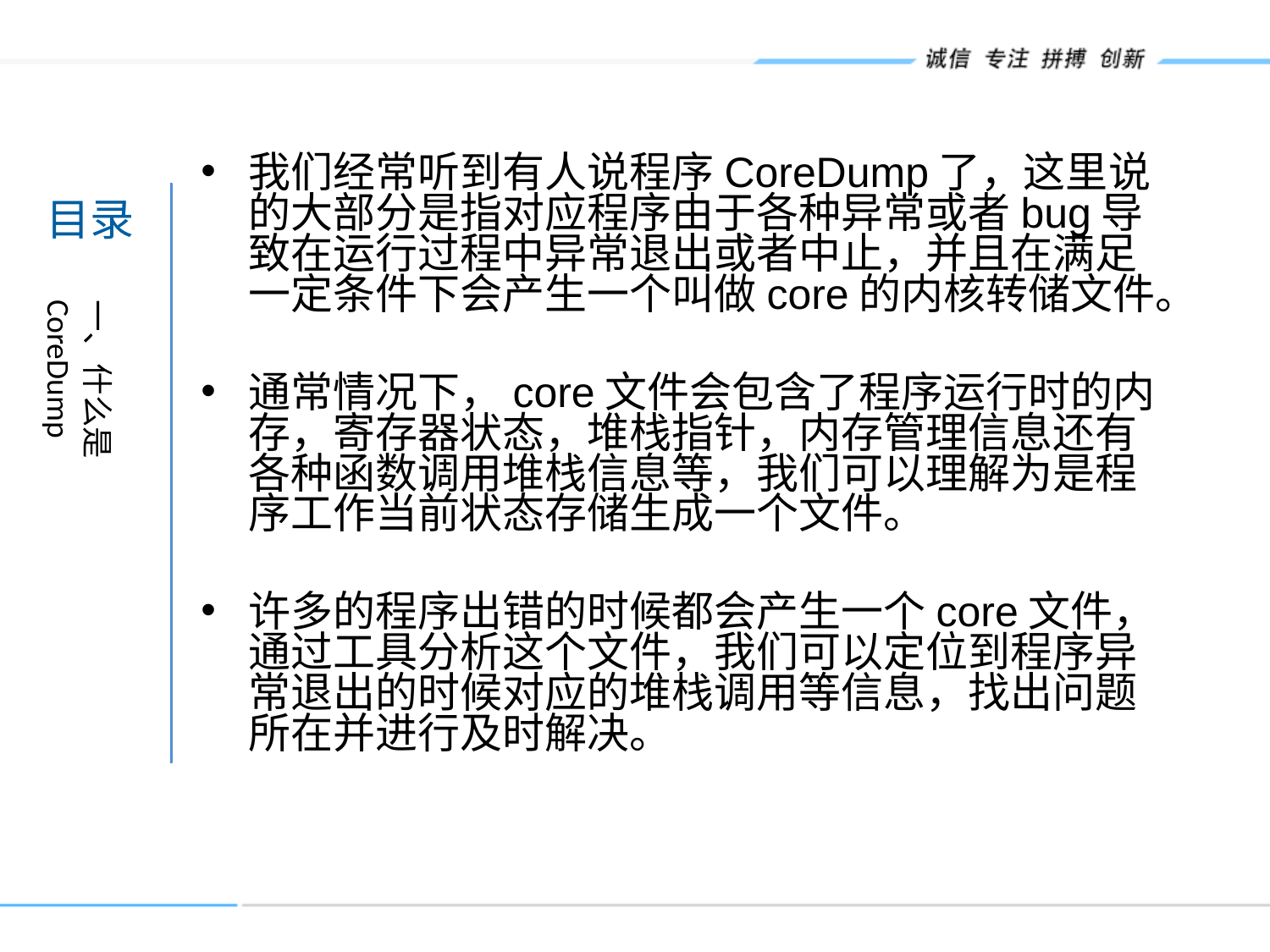

我们经常听到有人说程序CoreDump了，这里说的大部分是指对应程序由于各种异常或者bug导致在运行过程中异常退出或者中止，并且在满足一定条件下会产生一个叫做core的内核转储文件。

通常情况下，core文件会包含了程序运行时的内存，寄存器状态，堆栈指针，内存管理信息还有各种函数调用堆栈信息等，我们可以理解为是程序工作当前状态存储生成一个文件。

许多的程序出错的时候都会产生一个core文件，通过工具分析这个文件，我们可以定位到程序异常退出的时候对应的堆栈调用等信息，找出问题所在并进行及时解决。

目录
一、什么是CoreDump